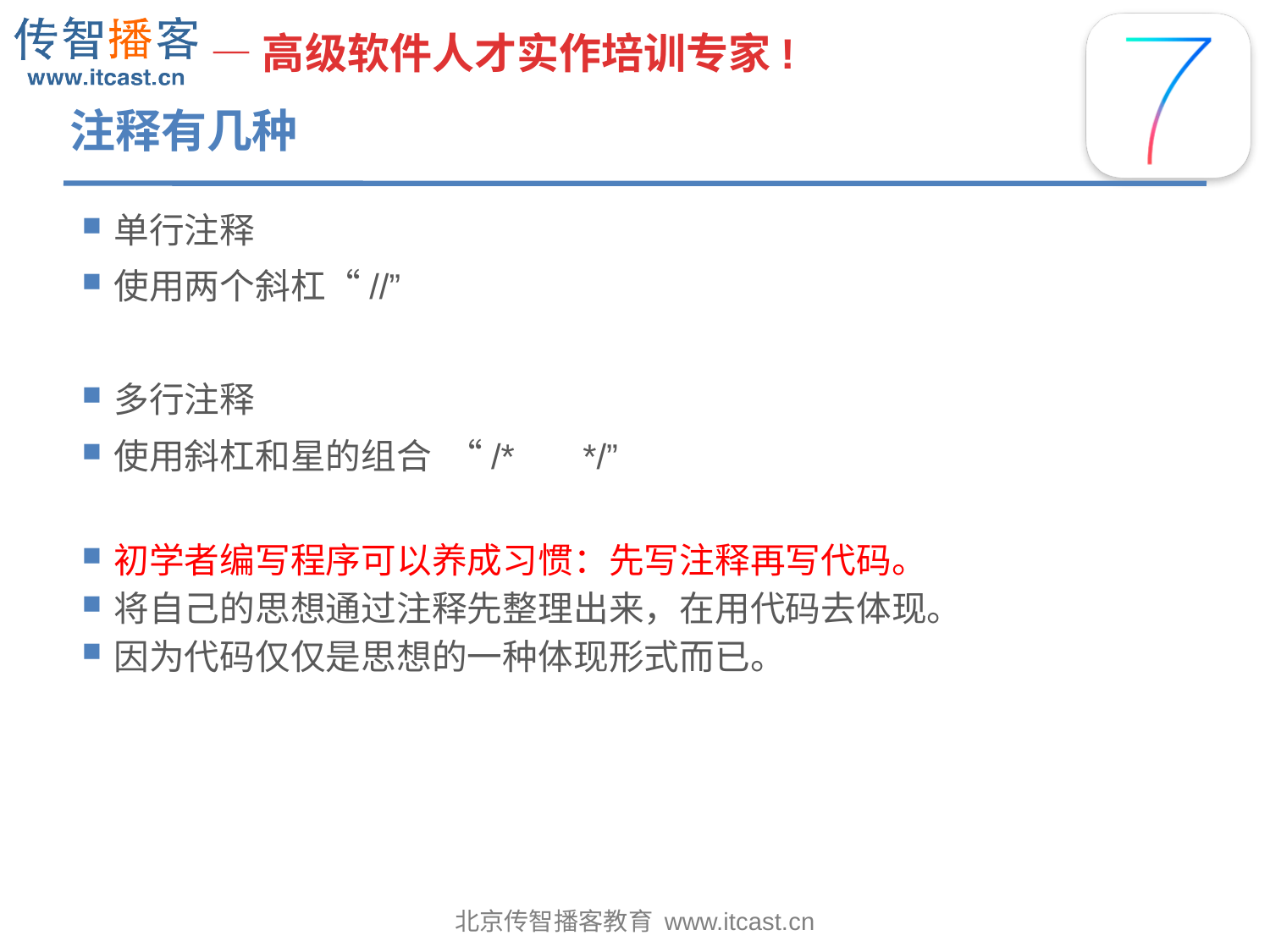

# 注释有几种
单行注释
使用两个斜杠“//”

多行注释
使用斜杠和星的组合  “/*       */”

初学者编写程序可以养成习惯：先写注释再写代码。
将自己的思想通过注释先整理出来，在用代码去体现。
因为代码仅仅是思想的一种体现形式而已。